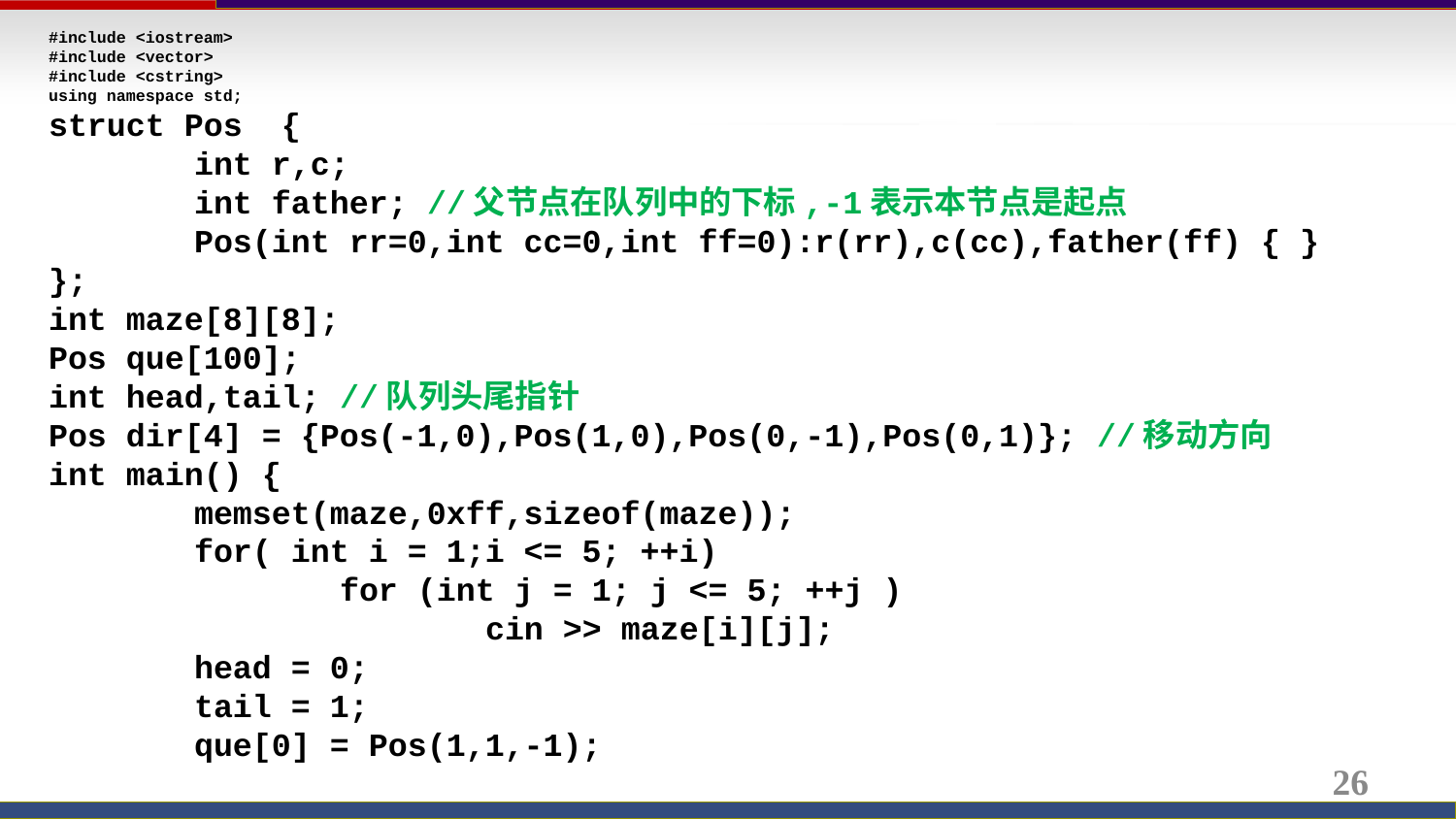

#include <iostream>
#include <vector>
#include <cstring>
using namespace std;
struct Pos  {
	int r,c;
	int father; //父节点在队列中的下标,-1表示本节点是起点
	Pos(int rr=0,int cc=0,int ff=0):r(rr),c(cc),father(ff) { }
};
int maze[8][8];
Pos que[100];
int head,tail; //队列头尾指针
Pos dir[4] = {Pos(-1,0),Pos(1,0),Pos(0,-1),Pos(0,1)}; //移动方向
int main() {
	memset(maze,0xff,sizeof(maze));
	for( int i = 1;i <= 5; ++i)
		for (int j = 1; j <= 5; ++j )
			cin >> maze[i][j];
	head = 0;
	tail = 1;
	que[0] = Pos(1,1,-1);